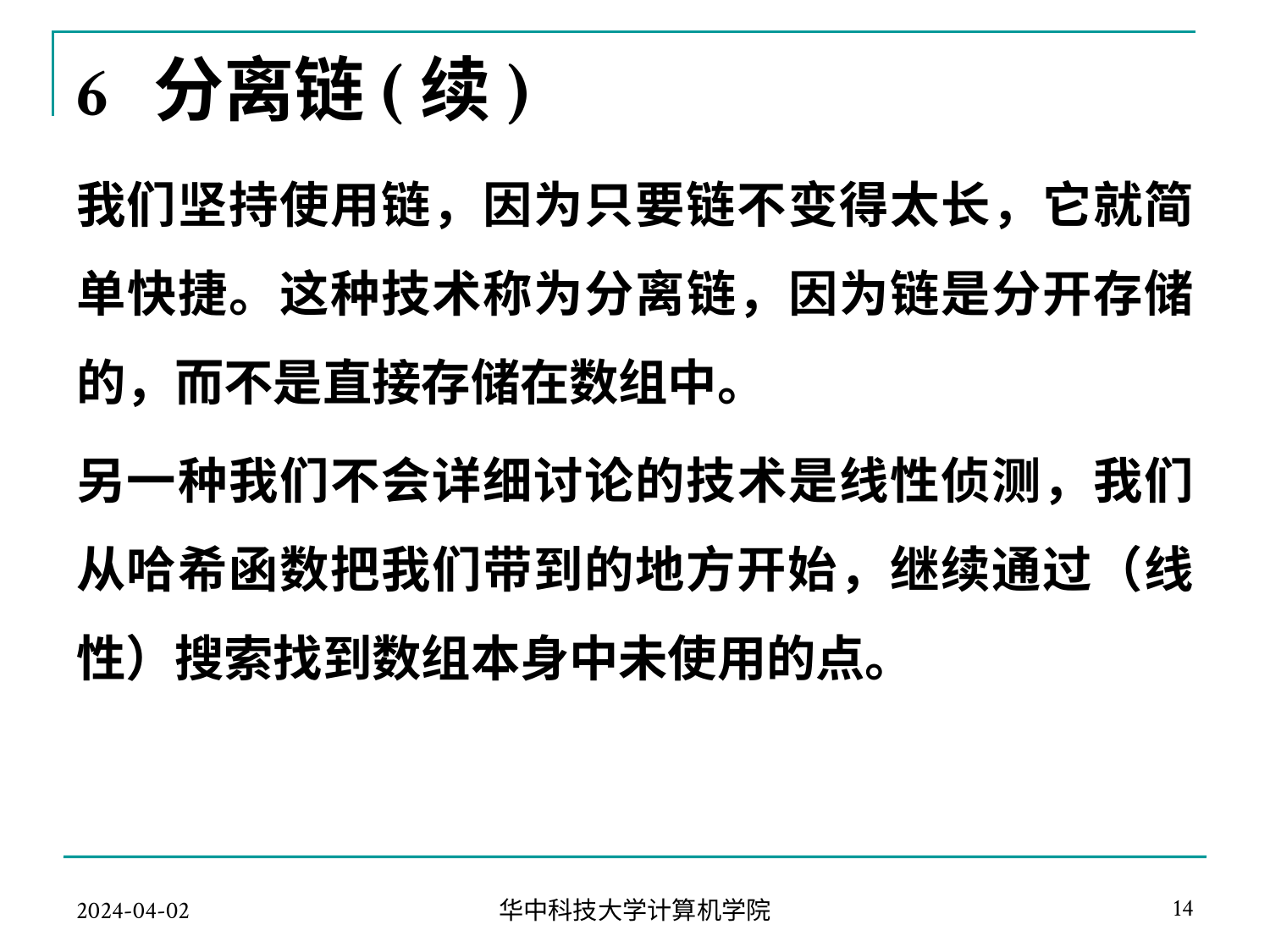

# 6  分离链(续)
我们坚持使用链，因为只要链不变得太长，它就简单快捷。这种技术称为分离链，因为链是分开存储的，而不是直接存储在数组中。
另一种我们不会详细讨论的技术是线性侦测，我们从哈希函数把我们带到的地方开始，继续通过（线性）搜索找到数组本身中未使用的点。
2024-04-02
14
华中科技大学计算机学院